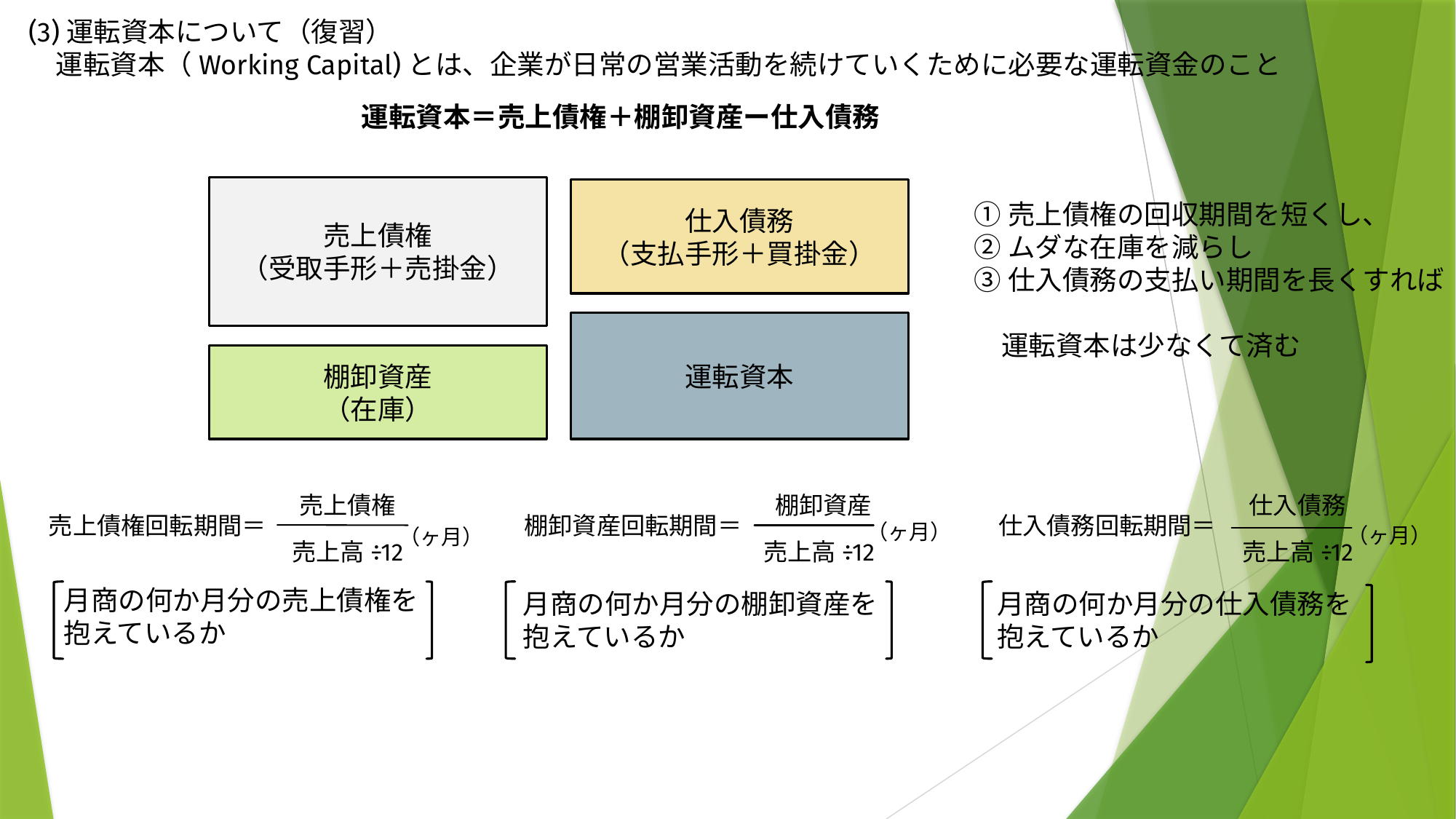

(3)運転資本について（復習）
　運転資本（Working Capital)とは、企業が日常の営業活動を続けていくために必要な運転資金のこと
運転資本＝売上債権＋棚卸資産ー仕入債務
売上債権
（受取手形＋売掛金）
仕入債務
（支払手形＋買掛金）
運転資本
棚卸資産
（在庫）
①売上債権の回収期間を短くし、
②ムダな在庫を減らし
③仕入債務の支払い期間を長くすれば

　運転資本は少なくて済む
売上債権
売上債権回転期間＝
売上高÷12
棚卸資産
棚卸資産回転期間＝
（ヶ月）
売上高÷12
仕入債務
仕入債務回転期間＝
売上高÷12
（ヶ月）
（ヶ月）
月商の何か月分の売上債権を
抱えているか

月商の何か月分の仕入債務を
抱えているか

月商の何か月分の棚卸資産を
抱えているか